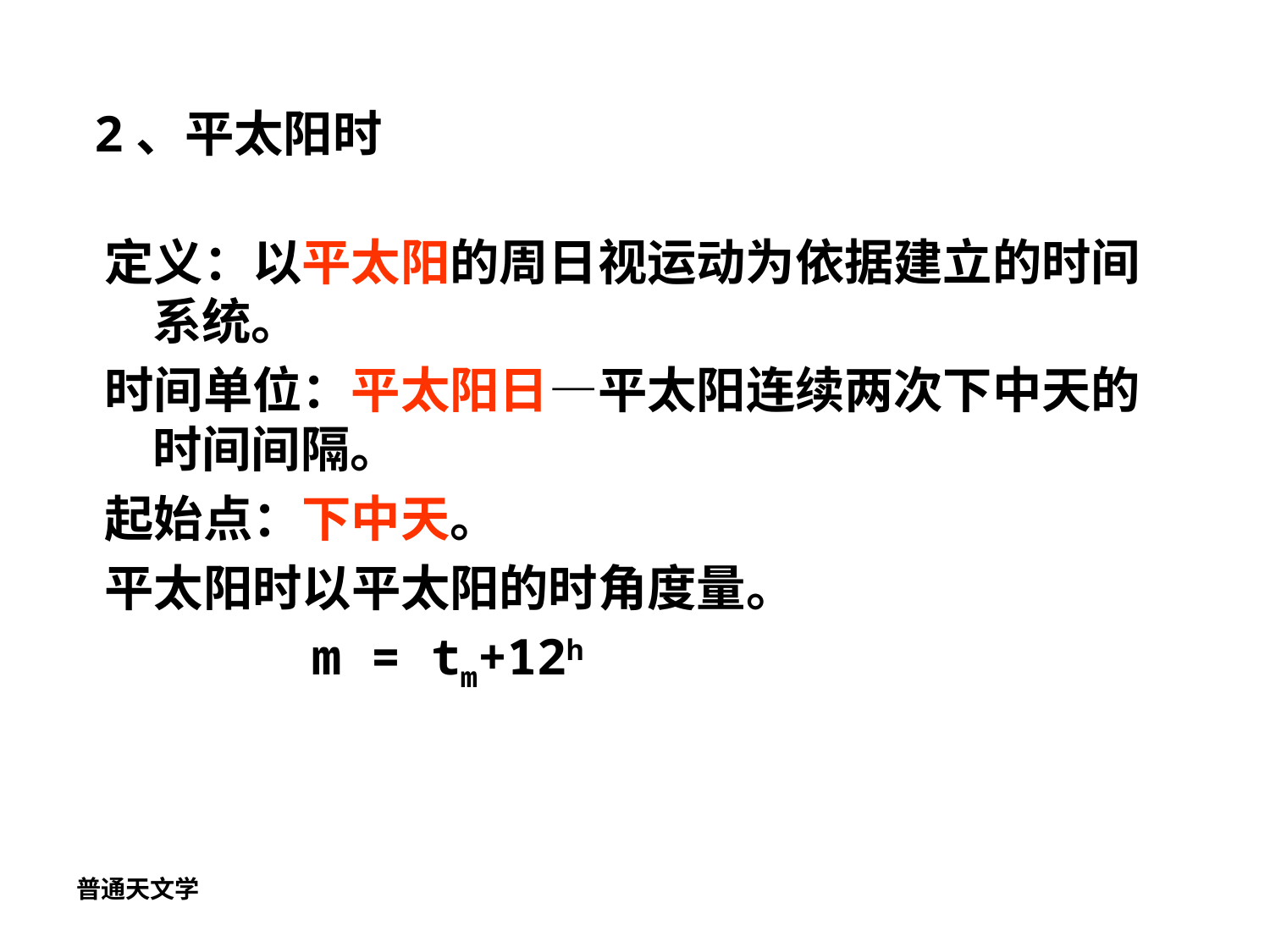

# 2、平太阳时
定义：以平太阳的周日视运动为依据建立的时间系统。
时间单位：平太阳日—平太阳连续两次下中天的时间间隔。
起始点：下中天。
平太阳时以平太阳的时角度量。
       m = tm+12h
普通天文学